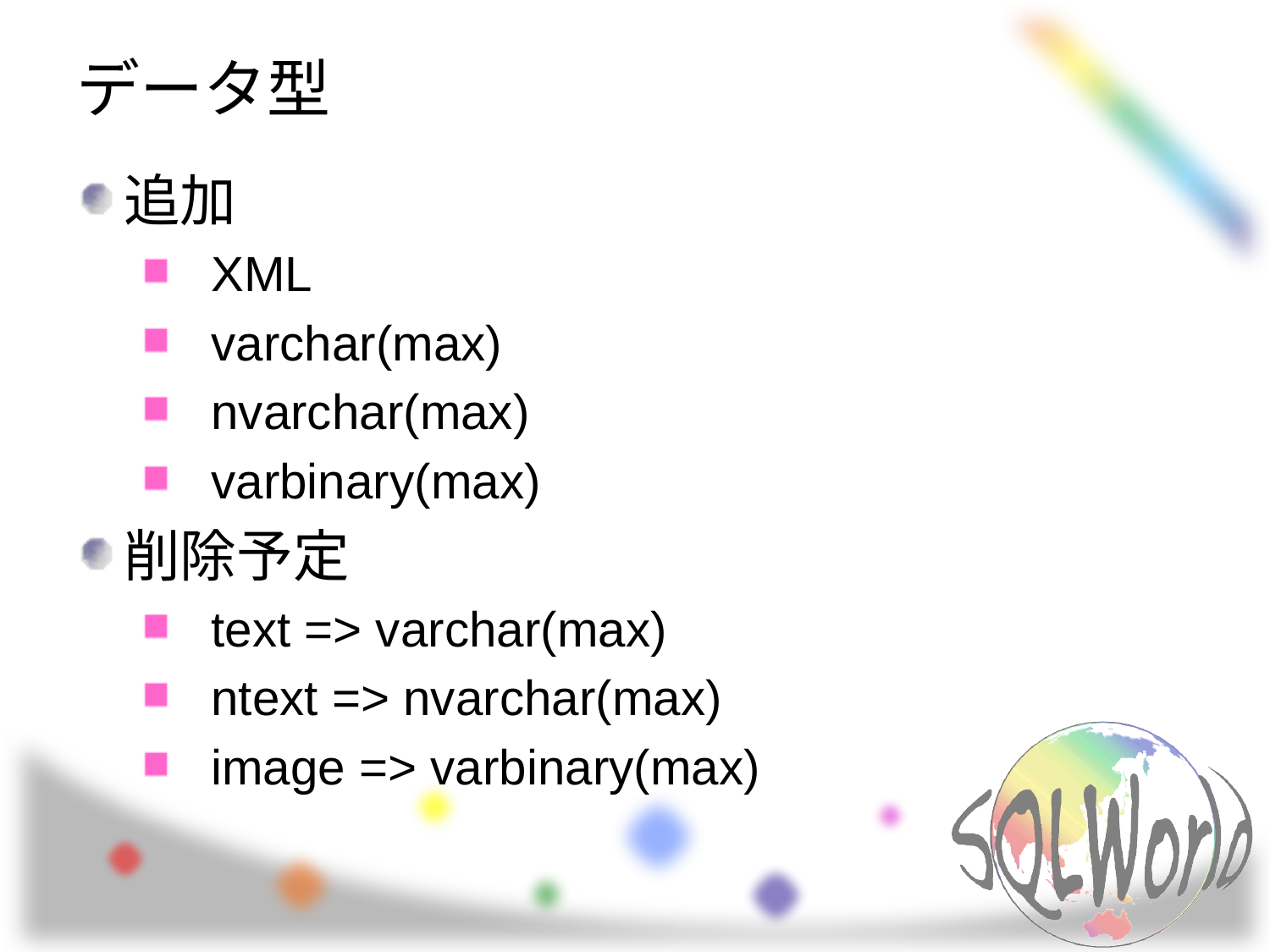

# データ型
追加
XML
varchar(max)
nvarchar(max)
varbinary(max)
削除予定
text => varchar(max)
ntext => nvarchar(max)
image => varbinary(max)